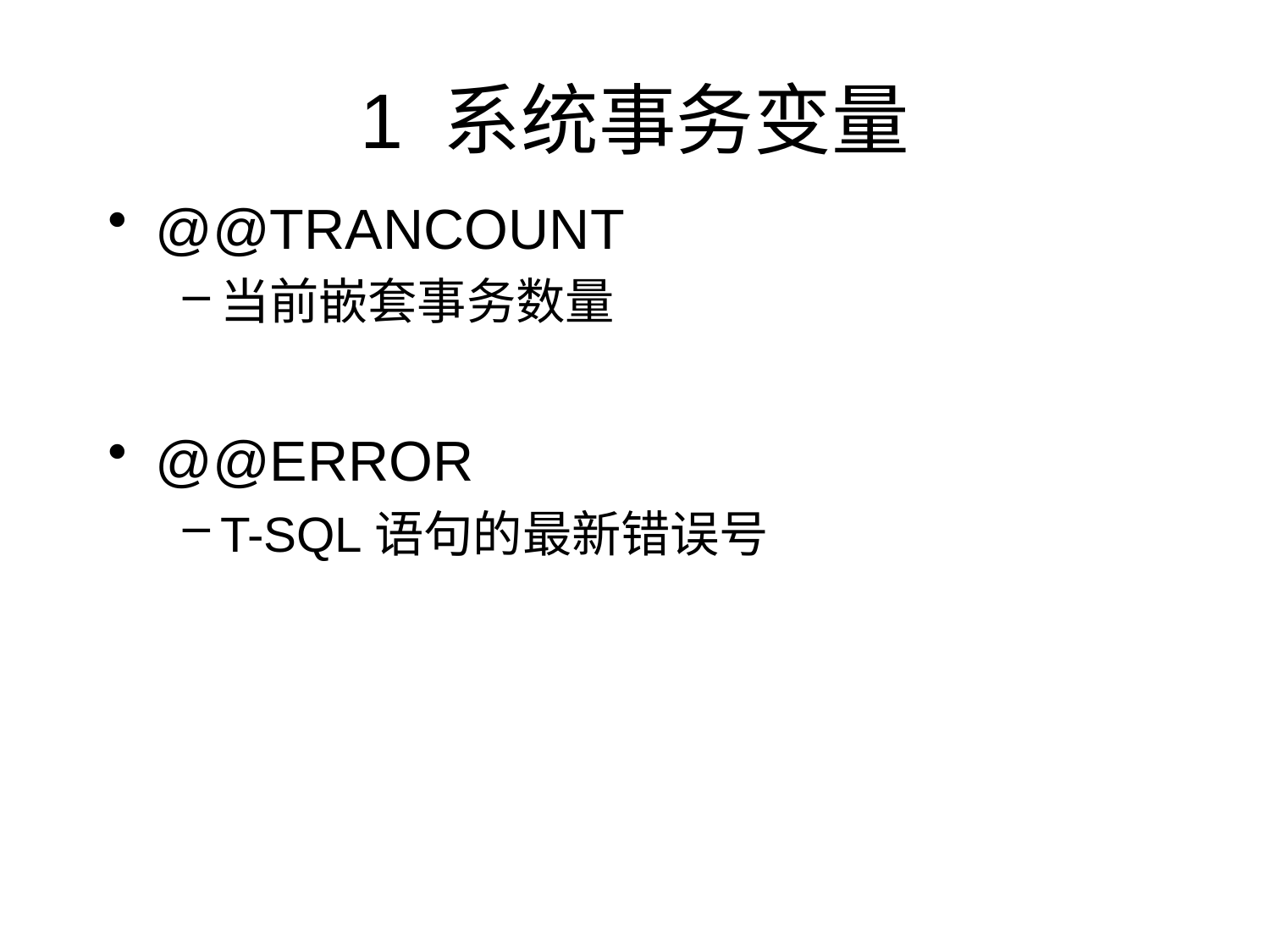

# 1 系统事务变量
@@TRANCOUNT
当前嵌套事务数量

@@ERROR
T-SQL语句的最新错误号